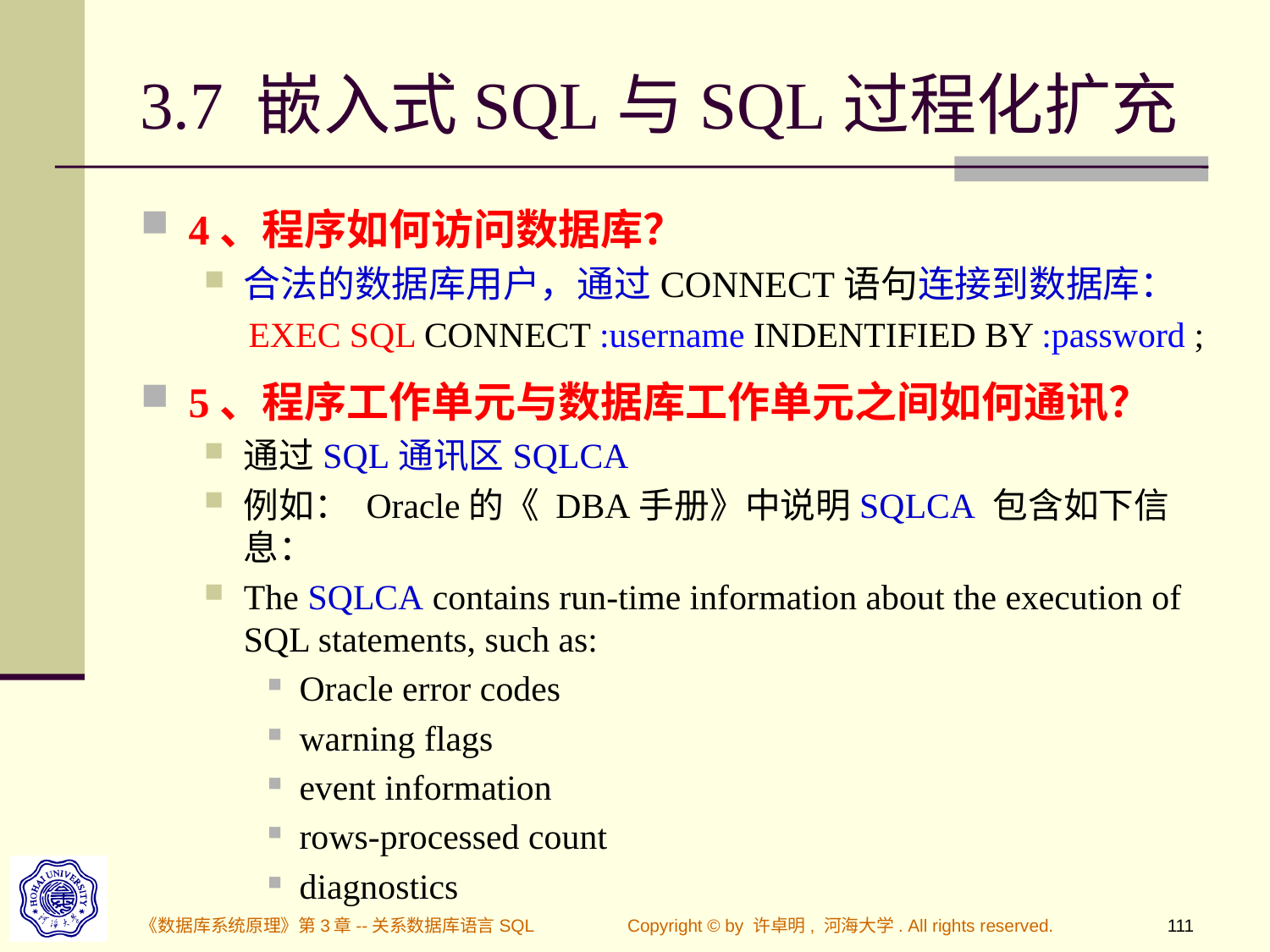

# 3.7 嵌入式SQL与SQL过程化扩充
4、程序如何访问数据库？
合法的数据库用户，通过CONNECT语句连接到数据库：
     EXEC SQL CONNECT :username INDENTIFIED BY :password ;
5、程序工作单元与数据库工作单元之间如何通讯？
通过SQL通讯区SQLCA
例如： Oracle的《 DBA手册》中说明SQLCA 包含如下信息：
The SQLCA contains run-time information about the execution of SQL statements, such as:
Oracle error codes
warning flags
event information
rows-processed count
diagnostics
《数据库系统原理》第3章--关系数据库语言SQL
Copyright © by 许卓明, 河海大学. All rights reserved.
111